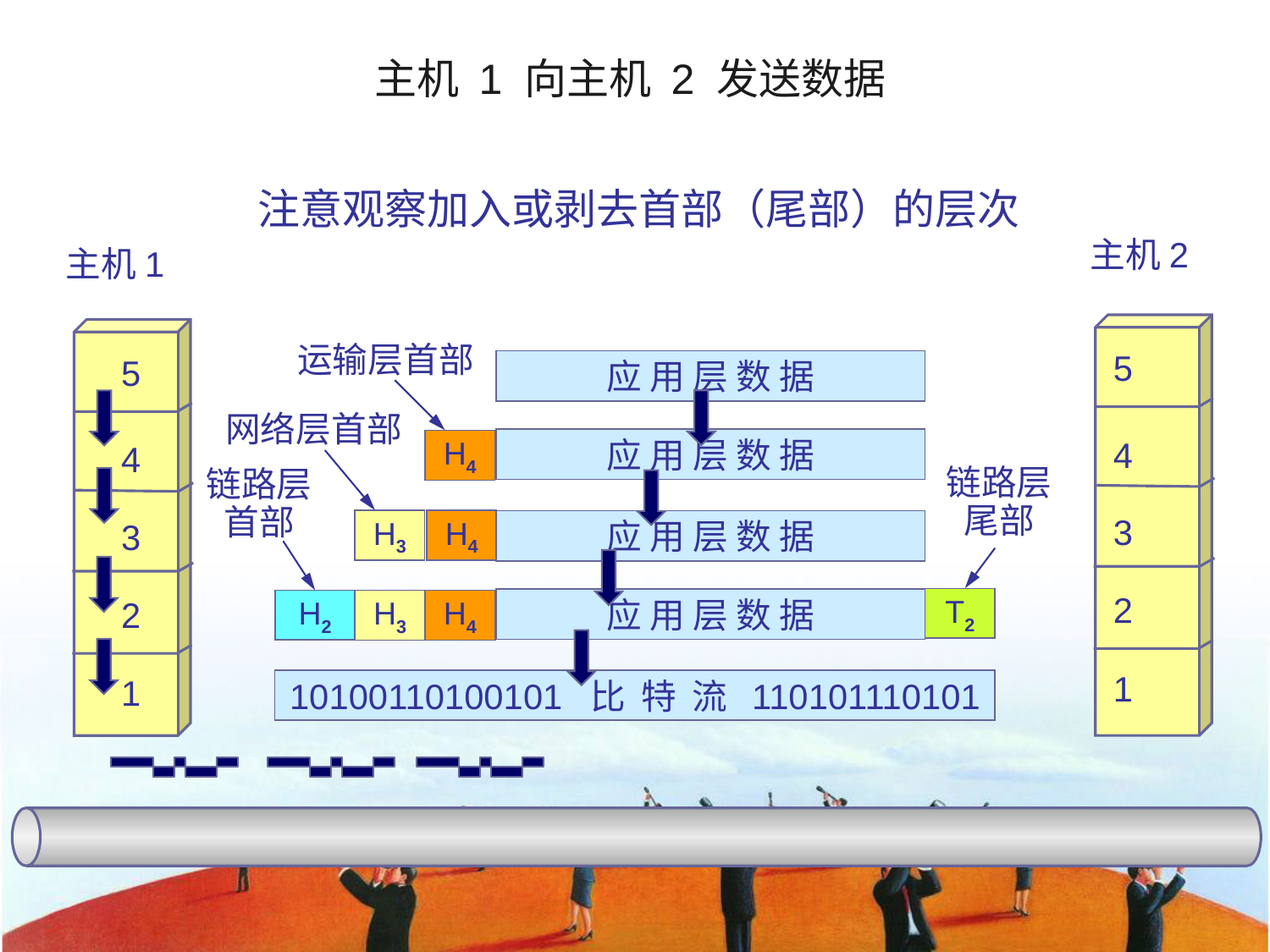

# 主机 1 向主机 2 发送数据
注意观察加入或剥去首部（尾部）的层次

主机 2
主机 1

运输层首部

H4
5
5
应 用 层 数 据

网络层首部

H3

4
应 用 层 数 据
4
链路层
尾部

T2
链路层
首部

H2

3
3
H4
应 用 层 数 据

2
2
应 用 层 数 据
H3
H4

1
1
10100110100101  比  特  流  110101110101